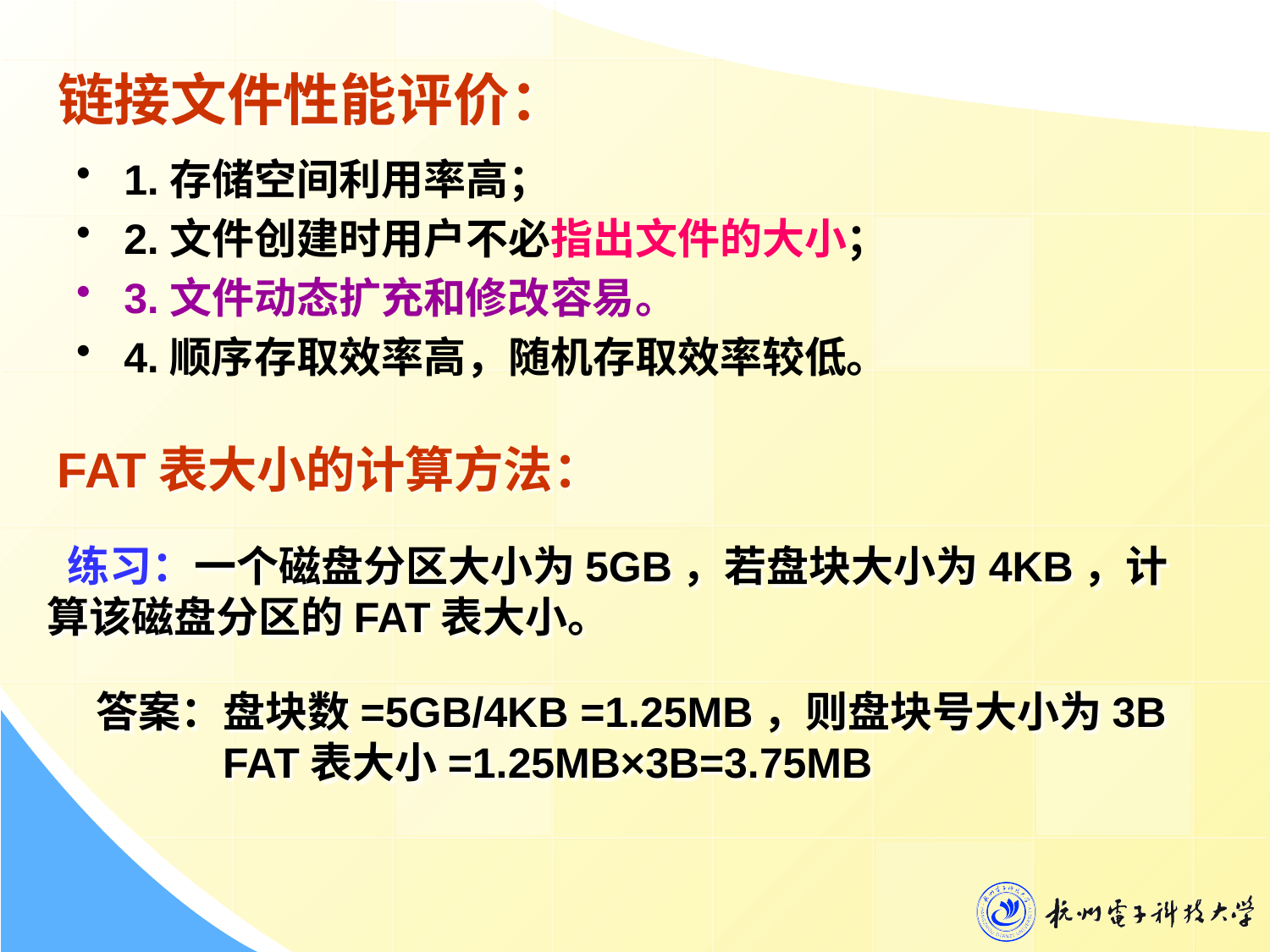

# 链接文件性能评价：
1.存储空间利用率高；
2.文件创建时用户不必指出文件的大小；
3.文件动态扩充和修改容易。
4.顺序存取效率高，随机存取效率较低。
FAT表大小的计算方法：
 练习：一个磁盘分区大小为5GB，若盘块大小为4KB，计算该磁盘分区的FAT表大小。
   答案：盘块数=5GB/4KB =1.25MB，则盘块号大小为3B
              FAT表大小=1.25MB×3B=3.75MB